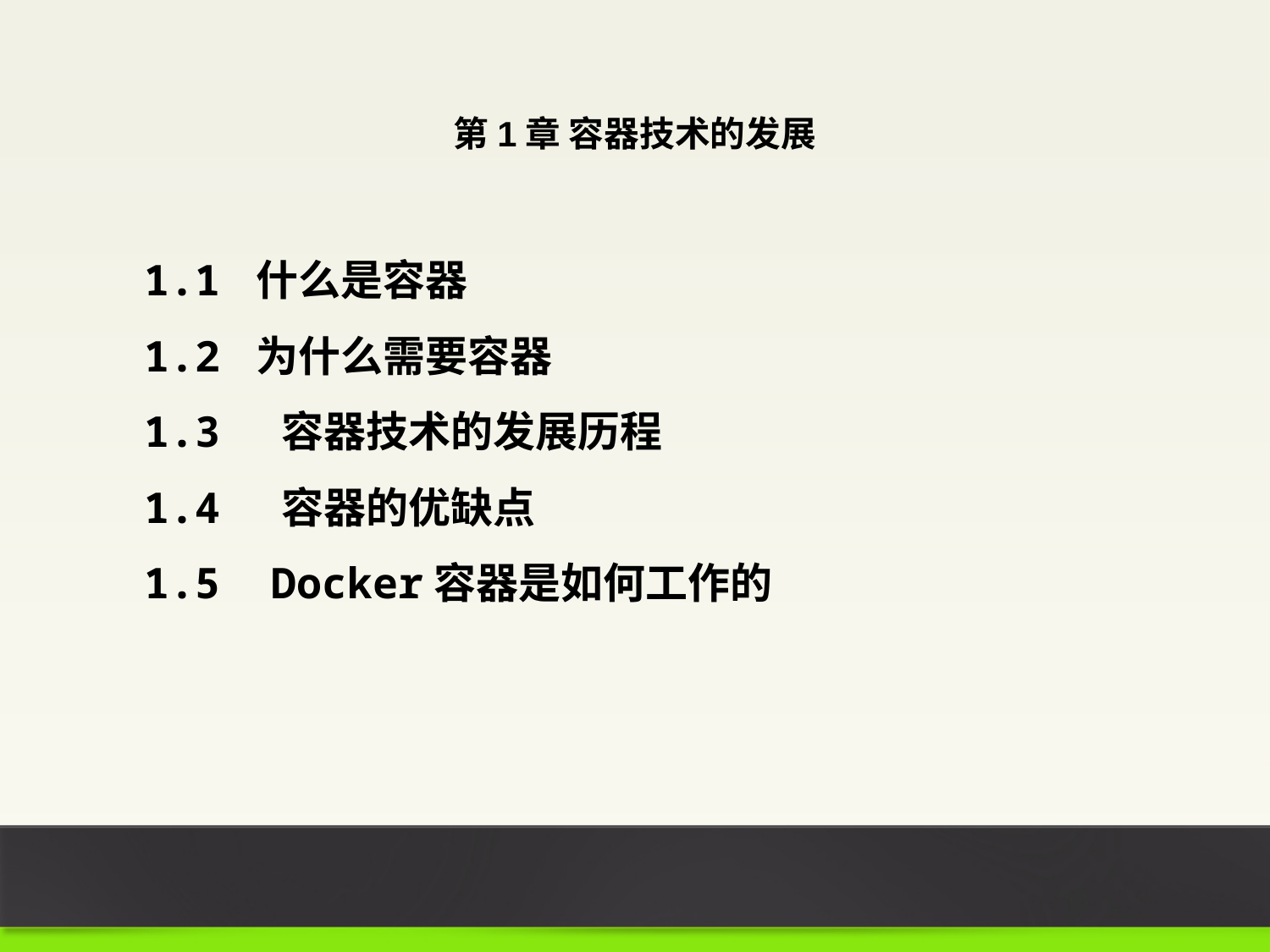

第1章 容器技术的发展
1.1 什么是容器
1.2 为什么需要容器
1.3  容器技术的发展历程
1.4  容器的优缺点
1.5  Docker容器是如何工作的